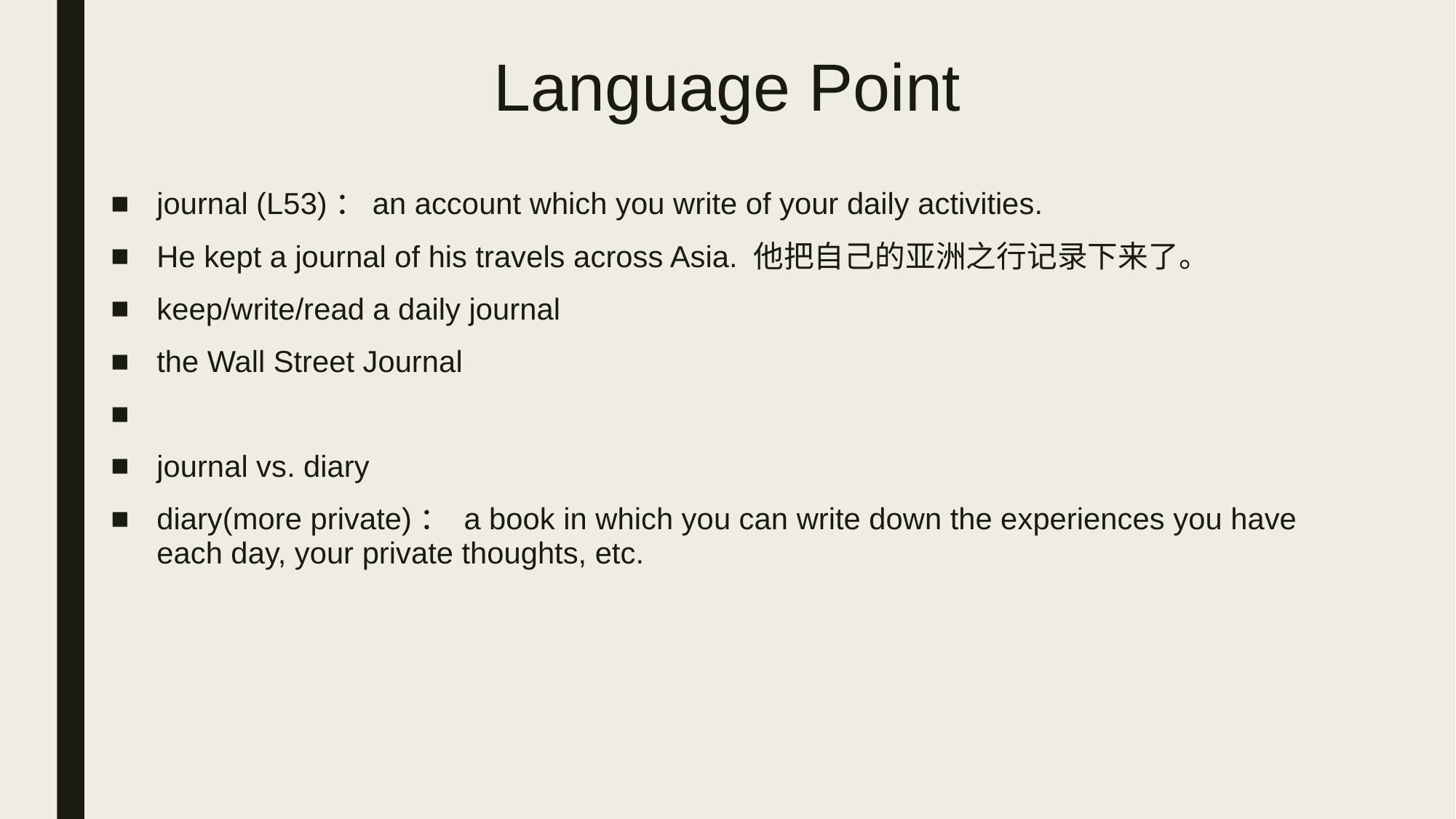

# Language Point
journal (L53)：an account which you write of your daily activities.
He kept a journal of his travels across Asia. 他把自己的亚洲之行记录下来了。
keep/write/read a daily journal
the Wall Street Journal

journal vs. diary
diary(more private)： a book in which you can write down the experiences you have each day, your private thoughts, etc.